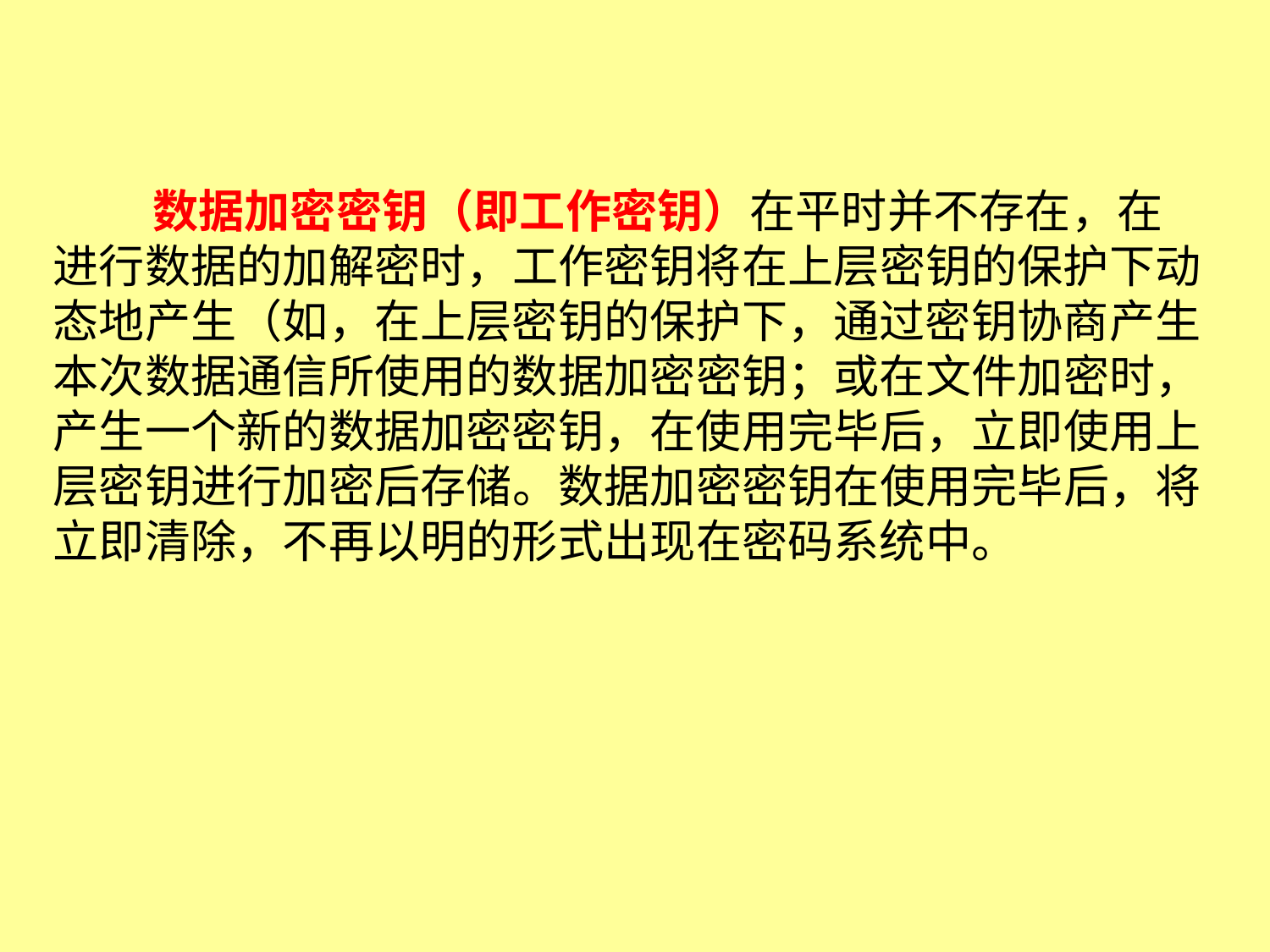

#
数据加密密钥（即工作密钥）在平时并不存在，在进行数据的加解密时，工作密钥将在上层密钥的保护下动态地产生（如，在上层密钥的保护下，通过密钥协商产生本次数据通信所使用的数据加密密钥；或在文件加密时，产生一个新的数据加密密钥，在使用完毕后，立即使用上层密钥进行加密后存储。数据加密密钥在使用完毕后，将立即清除，不再以明的形式出现在密码系统中。